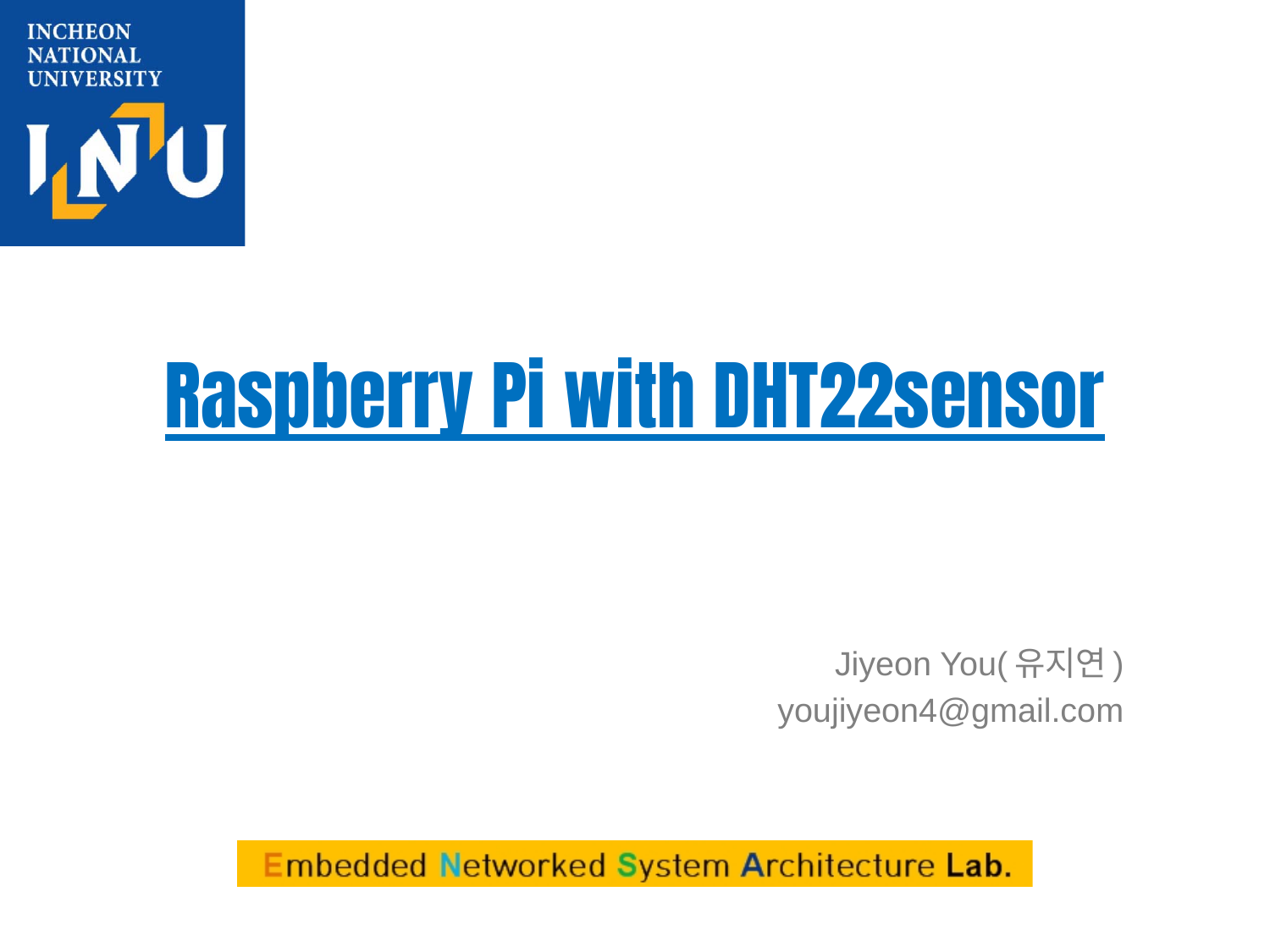

# Raspberry Pi with DHT22sensor
Jiyeon You(유지연)
youjiyeon4@gmail.com